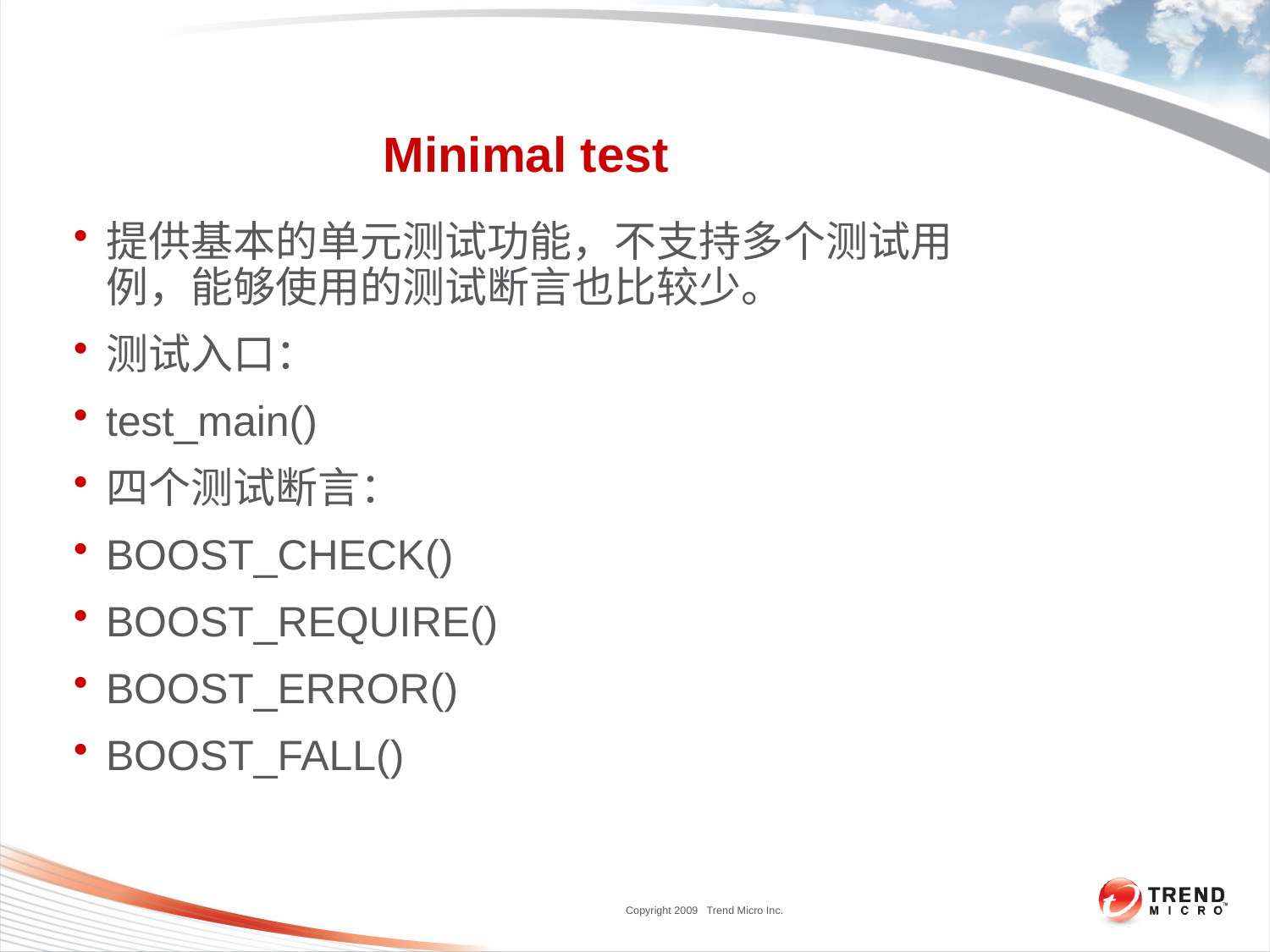

# Minimal test
提供基本的单元测试功能，不支持多个测试用例，能够使用的测试断言也比较少。
测试入口：
test_main()
四个测试断言：
BOOST_CHECK()
BOOST_REQUIRE()
BOOST_ERROR()
BOOST_FALL()